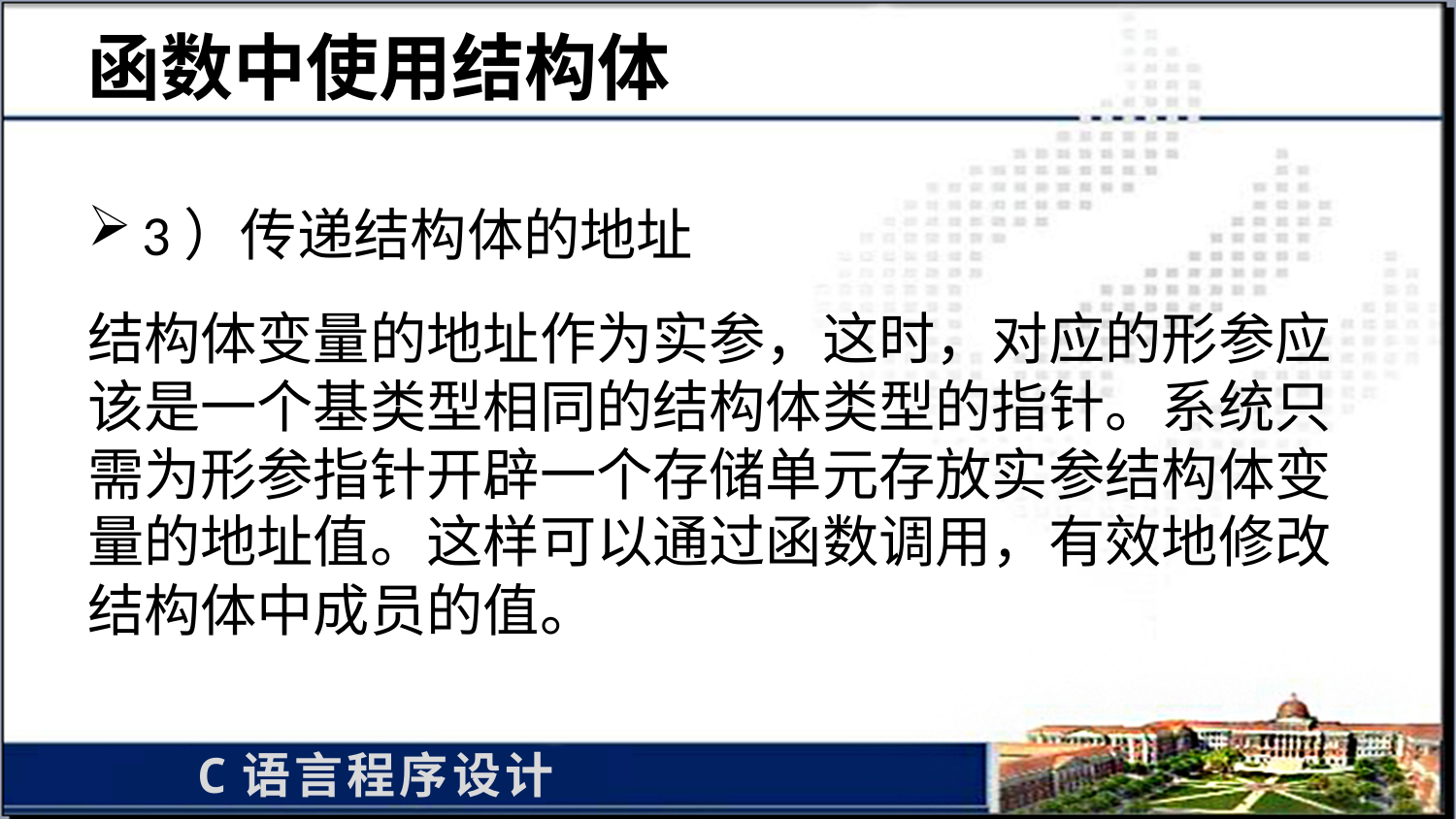

# 函数中使用结构体
3）传递结构体的地址
结构体变量的地址作为实参，这时，对应的形参应该是一个基类型相同的结构体类型的指针。系统只需为形参指针开辟一个存储单元存放实参结构体变量的地址值。这样可以通过函数调用，有效地修改结构体中成员的值。